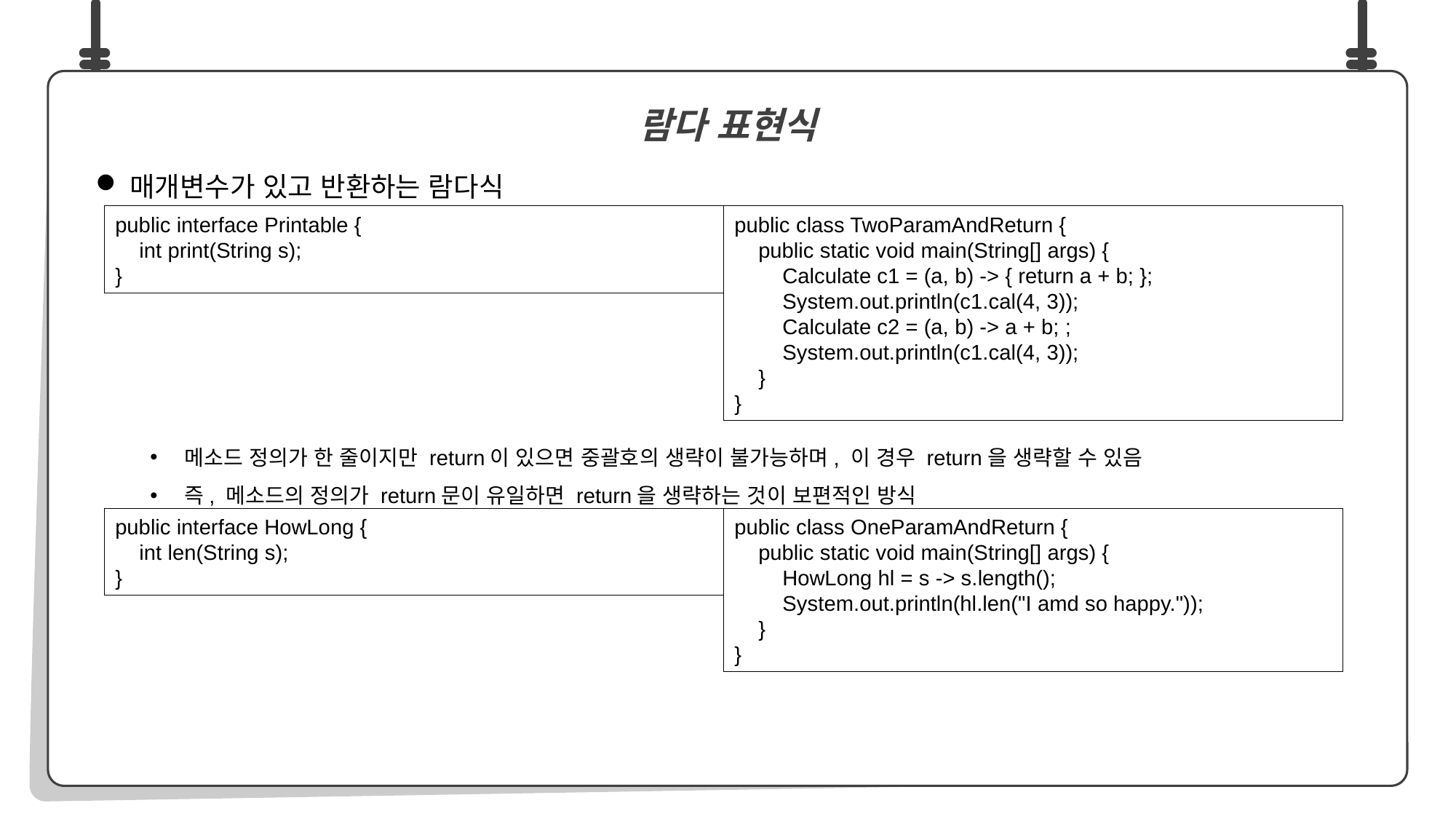

매개변수가 있고 반환하는 람다식

메소드 정의가 한 줄이지만 return이 있으면 중괄호의 생략이 불가능하며, 이 경우 return을 생략할 수 있음
즉, 메소드의 정의가 return문이 유일하면 return을 생략하는 것이 보편적인 방식

람다 표현식

public class TwoParamAndReturn {
    public static void main(String[] args) {
        Calculate c1 = (a, b) -> { return a + b; };
        System.out.println(c1.cal(4, 3));
        Calculate c2 = (a, b) -> a + b; ;
        System.out.println(c1.cal(4, 3));
    }
}
public interface Printable {
    int print(String s);
}
public class OneParamAndReturn {
    public static void main(String[] args) {
        HowLong hl = s -> s.length();
        System.out.println(hl.len("I amd so happy."));
    }
}
public interface HowLong {
    int len(String s);
}